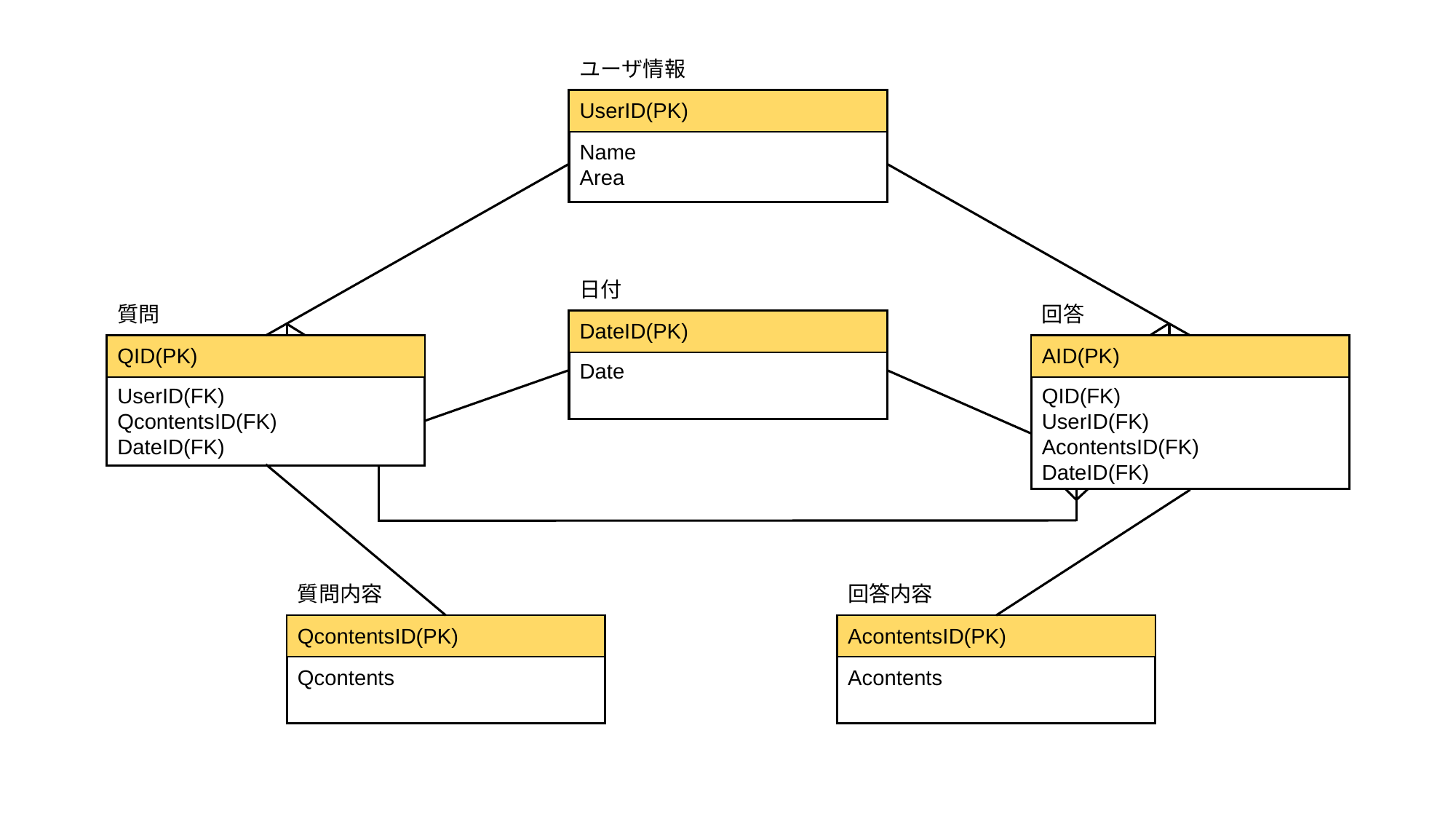

ユーザ情報

UserID(PK)
Name
Area
日付

DateID(PK)
Date
質問

QID(PK)
UserID(FK)
QcontentsID(FK)
DateID(FK)
回答

AID(PK)
QID(FK)
UserID(FK)
AcontentsID(FK)
DateID(FK)
質問内容

QcontentsID(PK)
Qcontents

回答内容

AcontentsID(PK)
Acontents